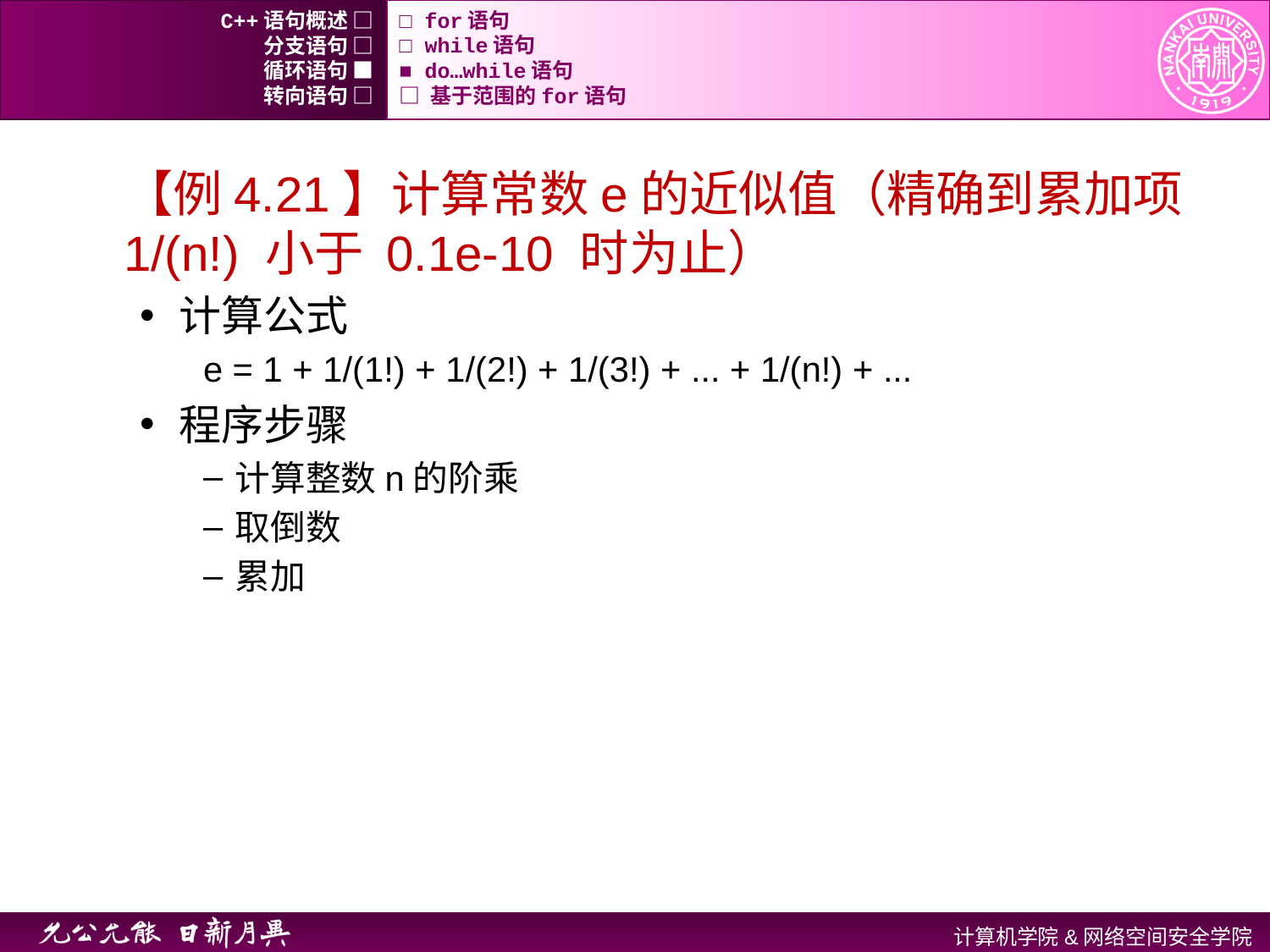

C++语句概述 □
□ for语句
分支语句 □
□ while语句
循环语句 ■
■ do…while语句
转向语句 □
□ 基于范围的for语句
【例4.21】计算常数e的近似值（精确到累加项 1/(n!) 小于 0.1e-10 时为止）
计算公式
e = 1 + 1/(1!) + 1/(2!) + 1/(3!) + ... + 1/(n!) + ...
程序步骤
计算整数n的阶乘
取倒数
累加